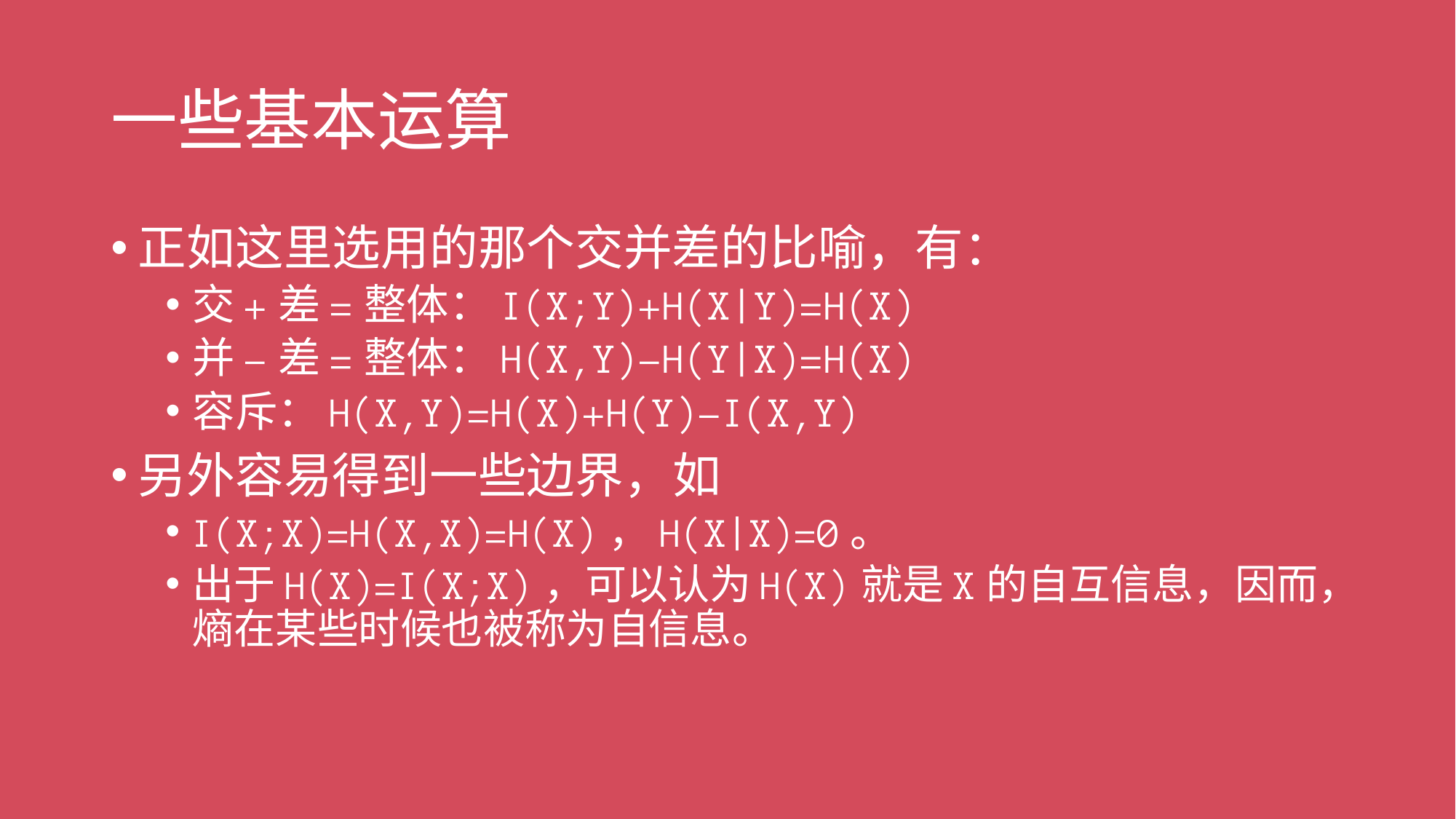

# 一些基本运算
正如这里选用的那个交并差的比喻，有：
交+差=整体：I(X;Y)+H(X|Y)=H(X)
并-差=整体：H(X,Y)-H(Y|X)=H(X)
容斥：H(X,Y)=H(X)+H(Y)-I(X,Y)
另外容易得到一些边界，如
I(X;X)=H(X,X)=H(X)，H(X|X)=0。
出于H(X)=I(X;X)，可以认为H(X)就是X的自互信息，因而，熵在某些时候也被称为自信息。